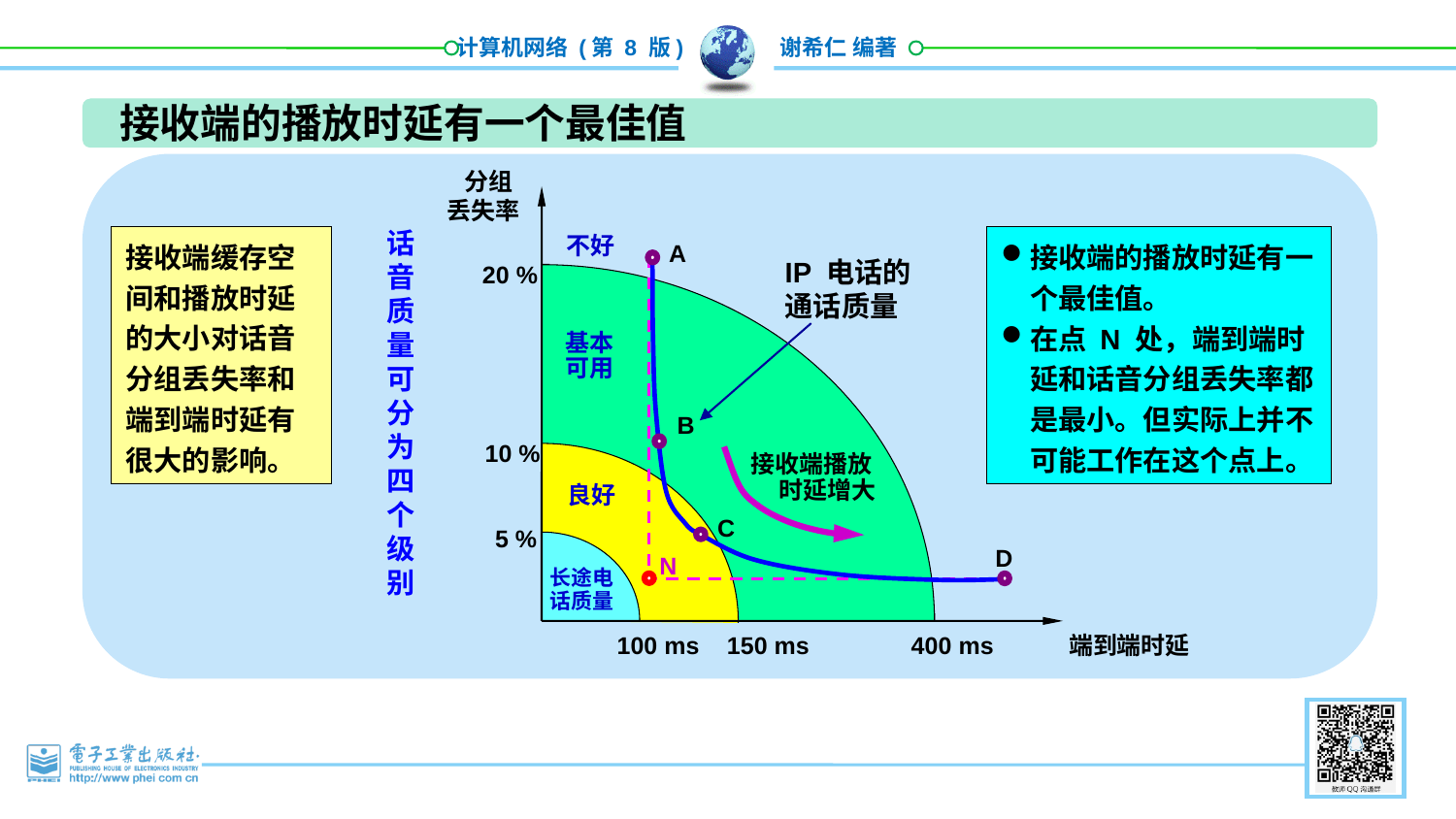

接收端的播放时延有一个最佳值

  分组
丢失率

不好
A
20 %

基本
可用

B
10 %

接收端播放
    时延增大

良好
C
5 %

D
N
长途电话质量

100 ms
150 ms
400 ms
端到端时延
话音质量可分为四个级别
接收端缓存空间和播放时延的大小对话音分组丢失率和端到端时延有很大的影响。
接收端的播放时延有一个最佳值。
在点 N 处，端到端时延和话音分组丢失率都是最小。但实际上并不可能工作在这个点上。
IP 电话的通话质量